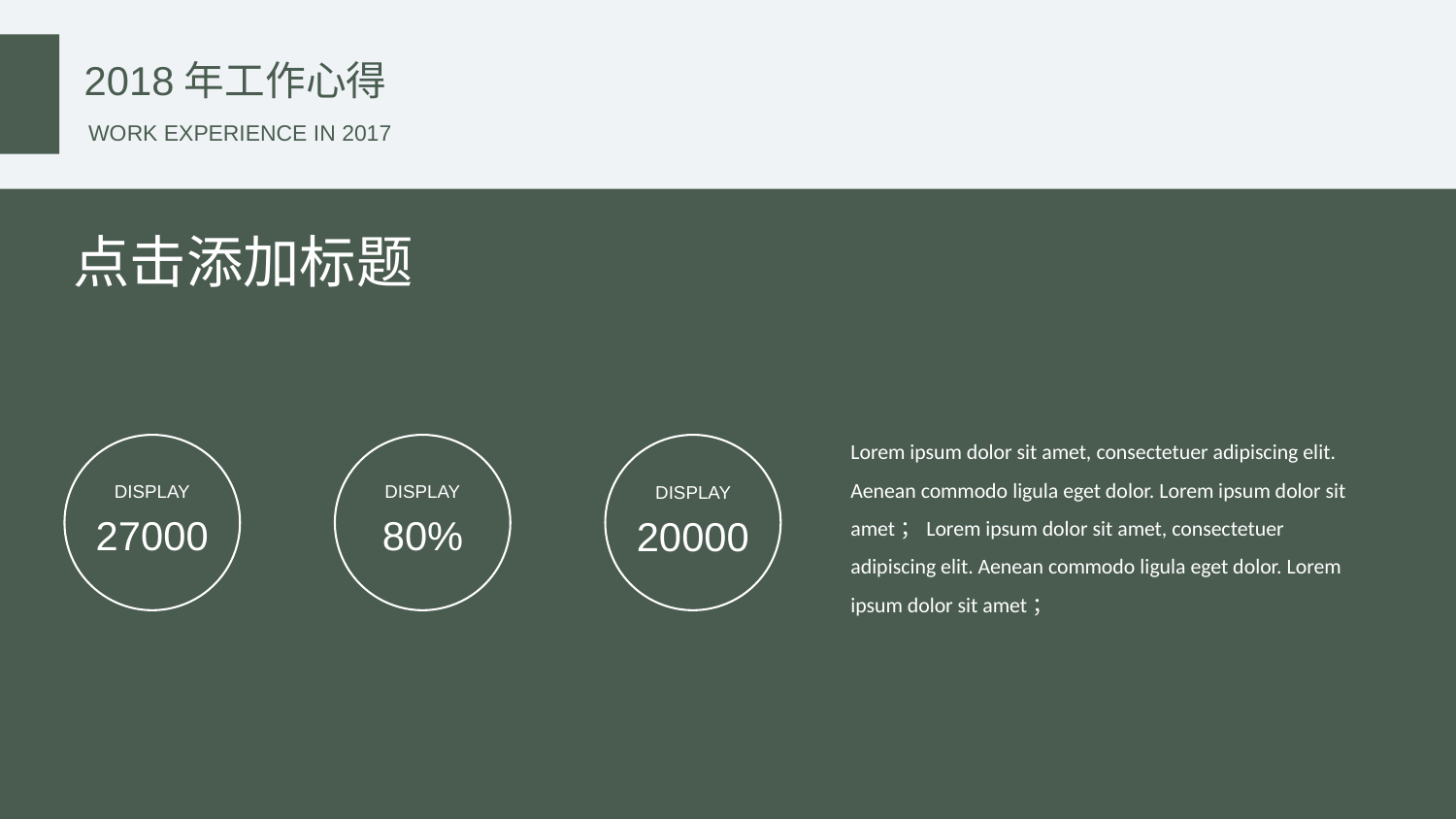

2018年工作心得
WORK EXPERIENCE IN 2017

点击添加标题
Lorem ipsum dolor sit amet, consectetuer adipiscing elit. Aenean commodo ligula eget dolor. Lorem ipsum dolor sit amet；Lorem ipsum dolor sit amet, consectetuer adipiscing elit. Aenean commodo ligula eget dolor. Lorem ipsum dolor sit amet；

DISPLAY
80%

DISPLAY
20000

DISPLAY
27000